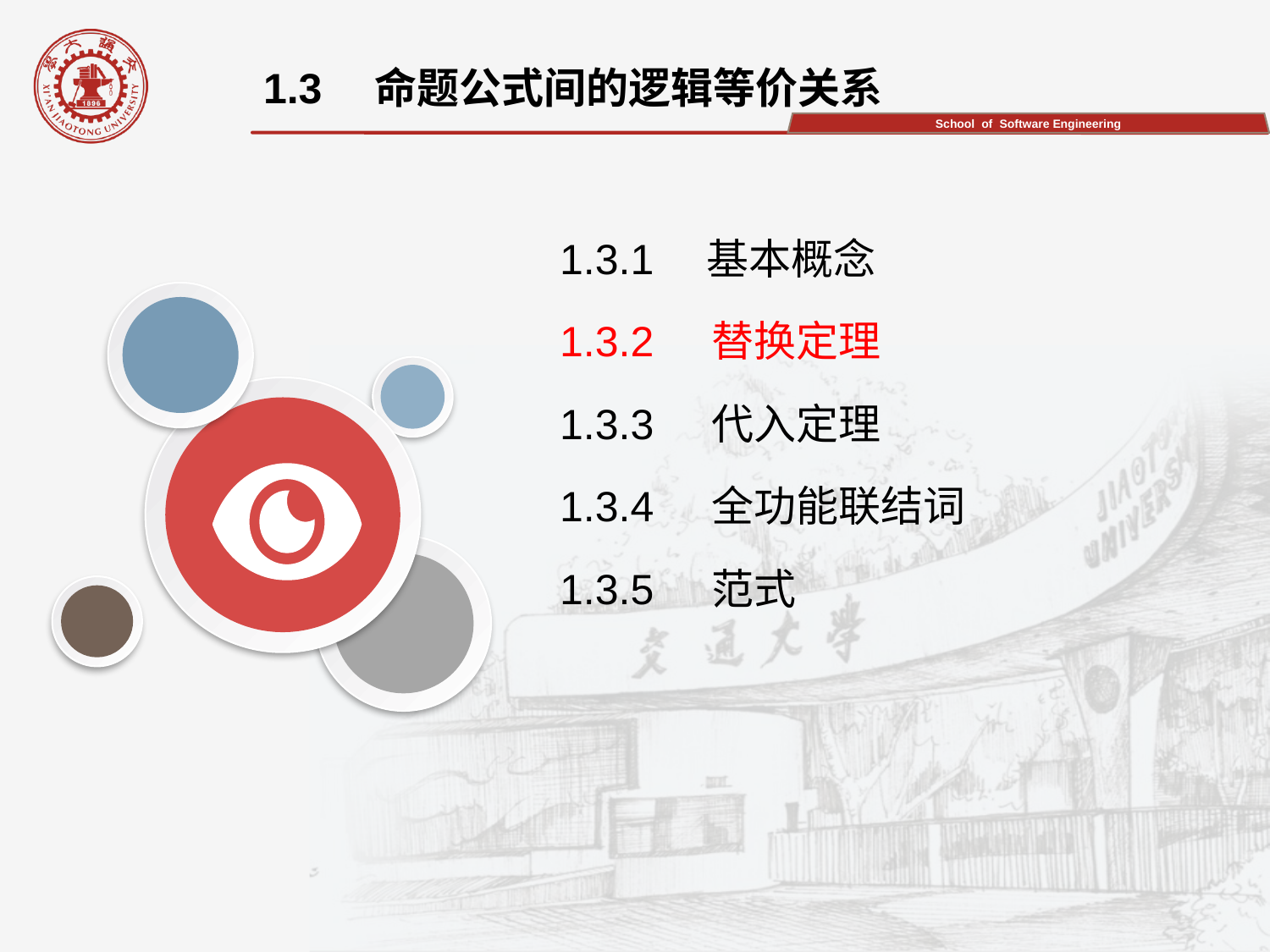

1.3　命题公式间的逻辑等价关系

1.3.1　基本概念
1.3.2    替换定理
1.3.3    代入定理
1.3.4    全功能联结词
1.3.5    范式